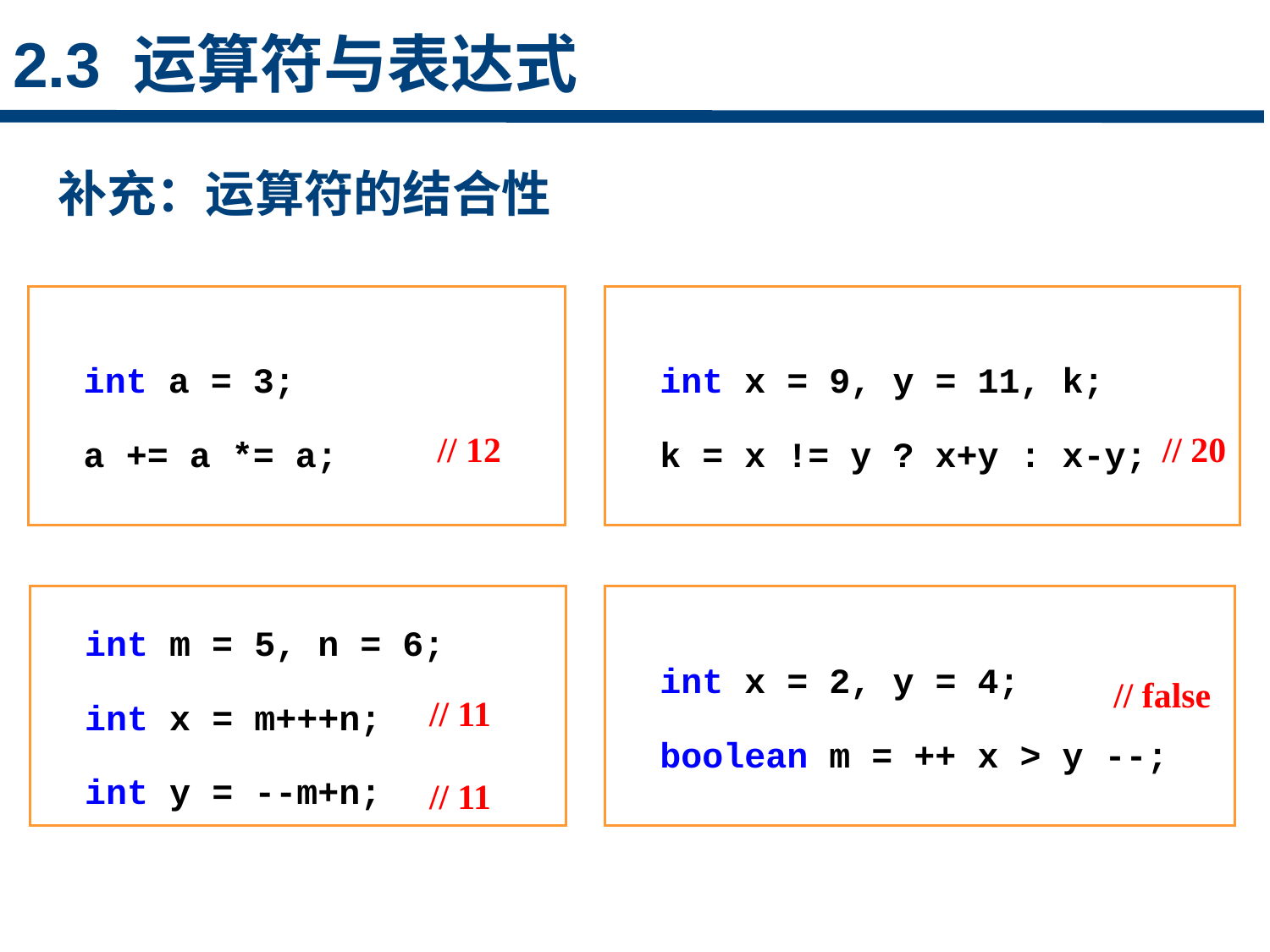

2.3 运算符与表达式
补充：运算符的结合性

点击添加文本
  int a = 3;
  a += a *= a;
  int x = 9, y = 11, k;
  k = x != y ? x+y : x-y;
点击添加文本
// 12
// 20
  int m = 5, n = 6;
  int x = m+++n;
  int y = --m+n;
  int x = 2, y = 4;
  boolean m = ++ x > y --;
点击添加文本
// false
// 11
点击添加文本
// 11